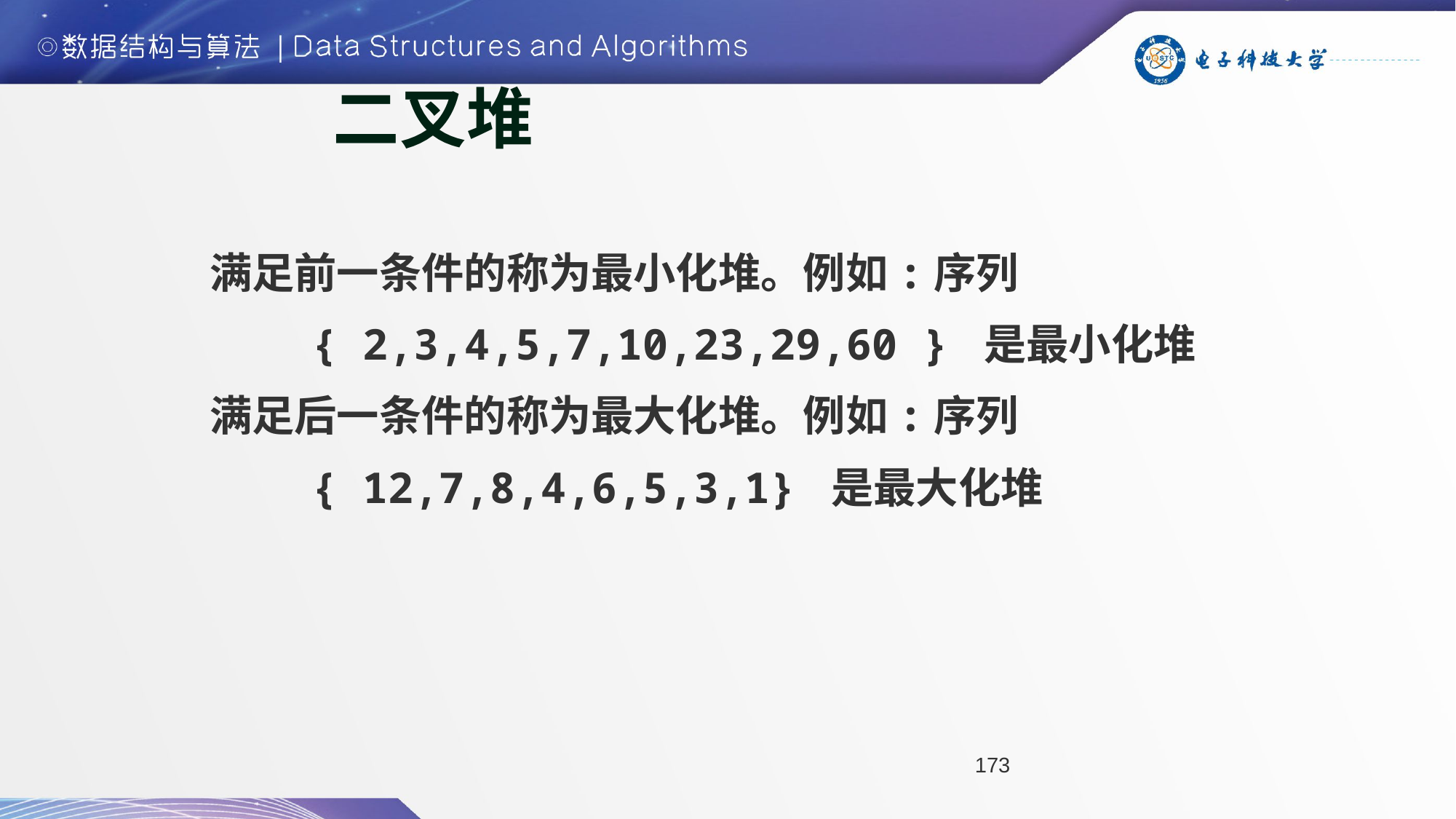

# 二叉堆
满足前一条件的称为最小化堆。例如:序列
    { 2,3,4,5,7,10,23,29,60 } 是最小化堆
满足后一条件的称为最大化堆。例如:序列
    { 12,7,8,4,6,5,3,1} 是最大化堆
173